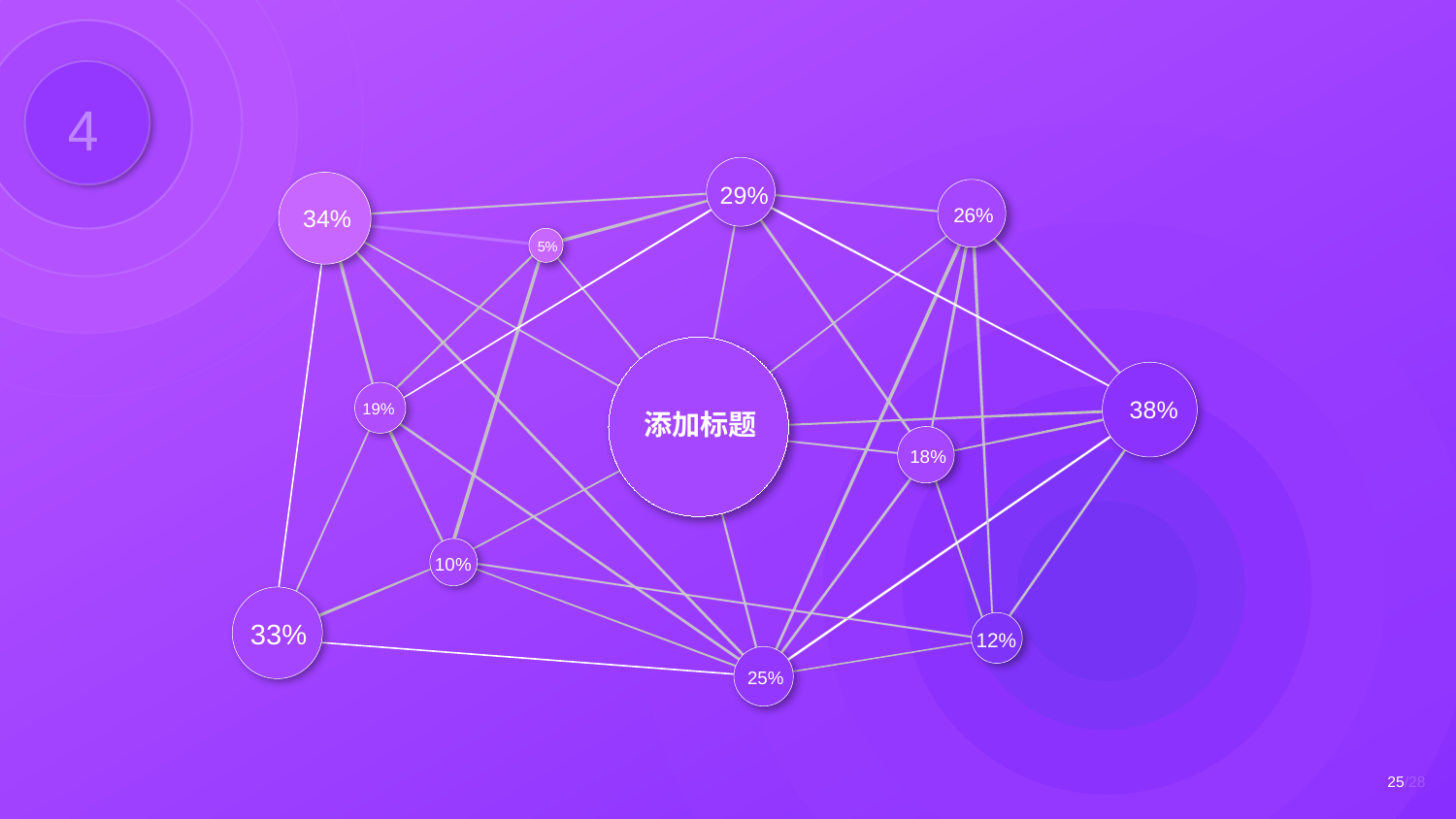

29%

34%

26%

5%

添加标题

38%

19%

18%

10%

33%

12%

25%
25/28